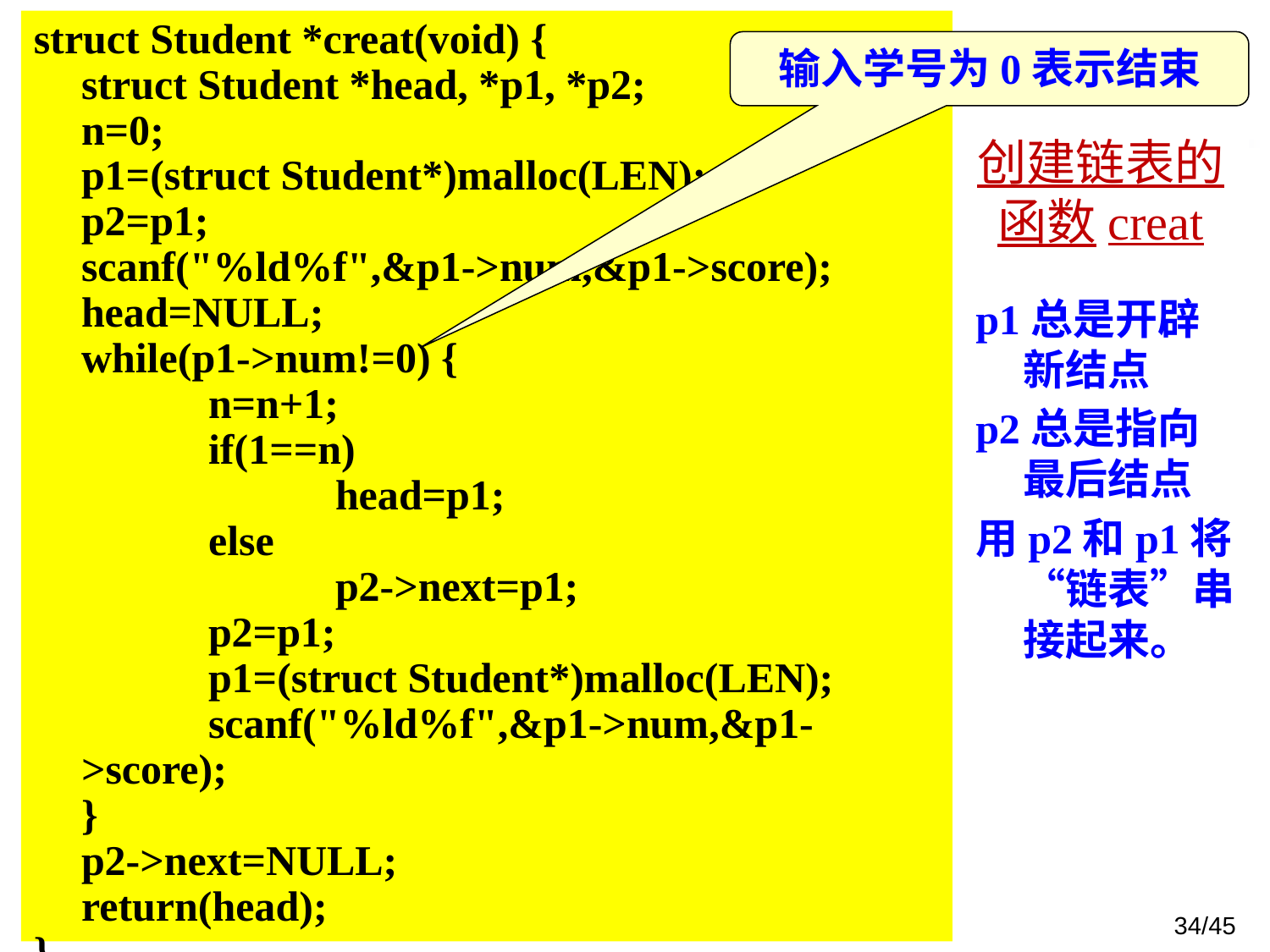

struct Student *creat(void) {
	struct Student *head, *p1, *p2;
	n=0;
	p1=(struct Student*)malloc(LEN);
	p2=p1;
	scanf("%ld%f",&p1->num,&p1->score);
	head=NULL;
	while(p1->num!=0) {
		n=n+1;
		if(1==n)
			head=p1;
		else
			p2->next=p1;
		p2=p1;
		p1=(struct Student*)malloc(LEN);
		scanf("%ld%f",&p1->num,&p1->score);
	}
	p2->next=NULL;
	return(head);
}
输入学号为0表示结束
创建链表的函数creat
p1总是开辟新结点
p2总是指向最后结点
用p2和p1将“链表”串接起来。
2023/12/5
王化雨 whuayu000@163.com 13306442222
34/45